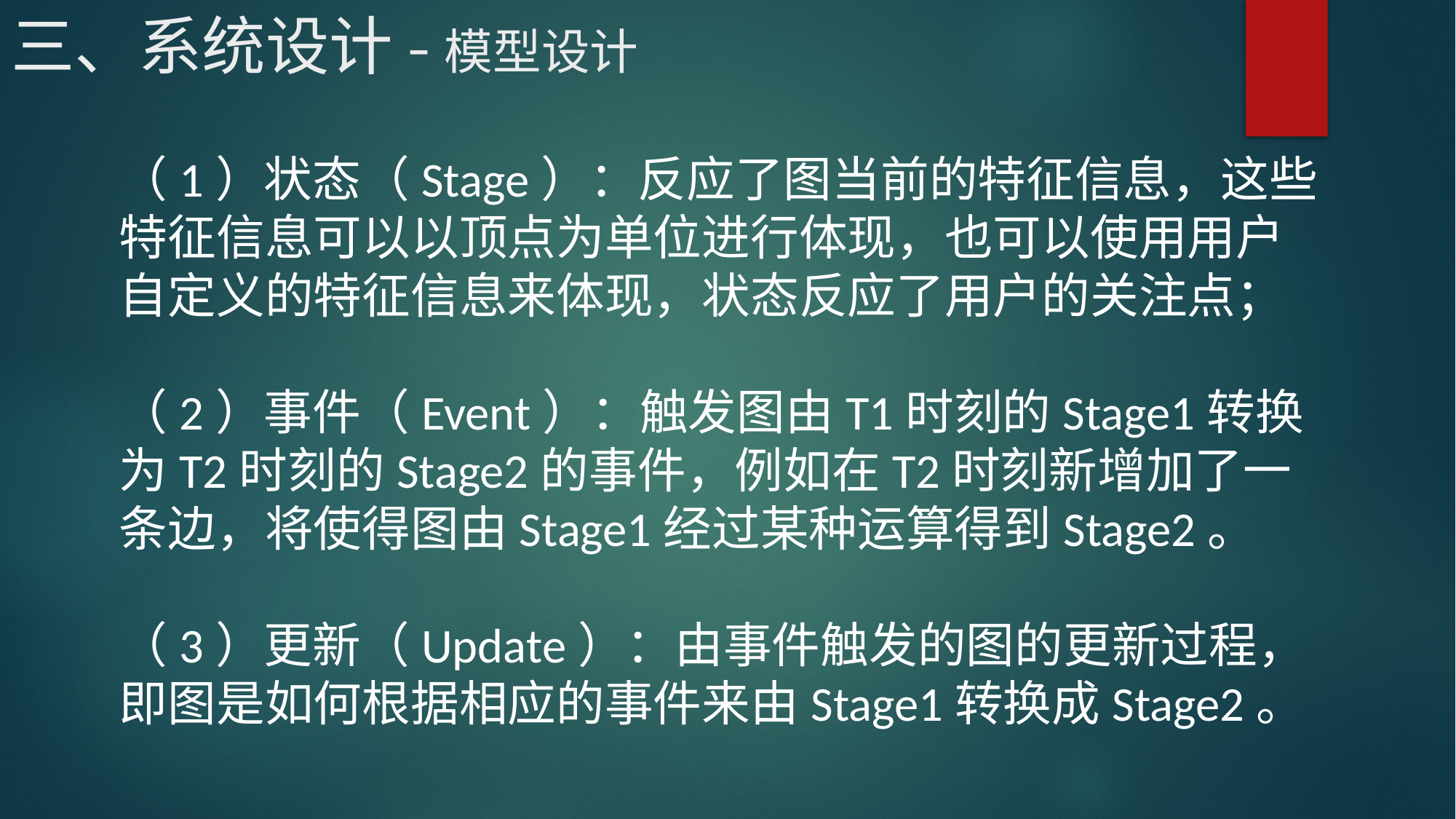

# 三、系统设计-模型设计
（1）状态（Stage）：反应了图当前的特征信息，这些特征信息可以以顶点为单位进行体现，也可以使用用户自定义的特征信息来体现，状态反应了用户的关注点；

（2）事件（Event）：触发图由T1时刻的Stage1转换为T2时刻的Stage2的事件，例如在T2时刻新增加了一条边，将使得图由Stage1经过某种运算得到Stage2。

（3）更新（Update）：由事件触发的图的更新过程，即图是如何根据相应的事件来由Stage1转换成Stage2。